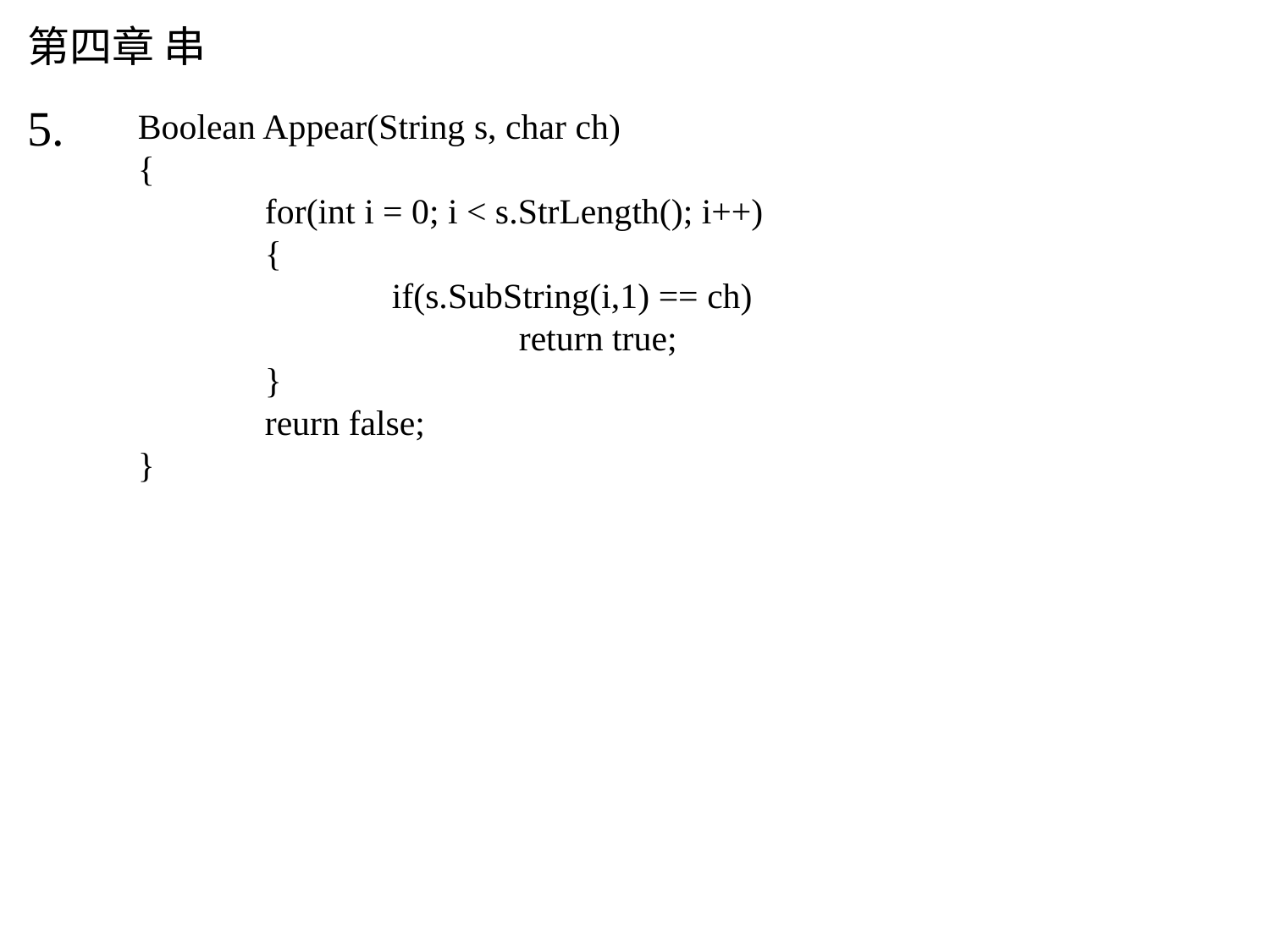

# 第四章 串
5.
Boolean Appear(String s, char ch)
{
	for(int i = 0; i < s.StrLength(); i++)
	{
		if(s.SubString(i,1) == ch)
			return true;
	}
	reurn false;
}